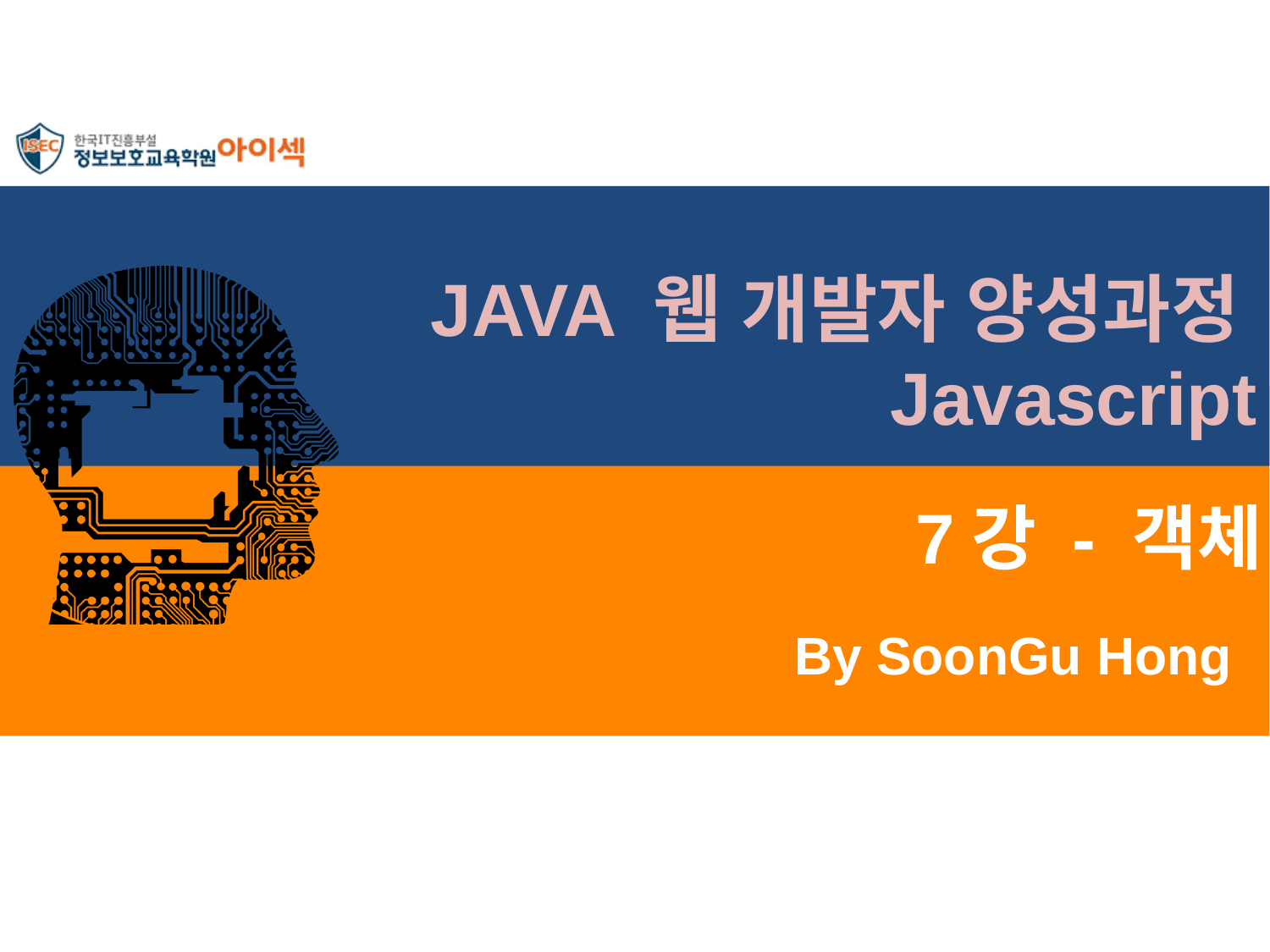

JAVA 웹 개발자 양성과정Javascript
# 7강 - 객체
By SoonGu Hong